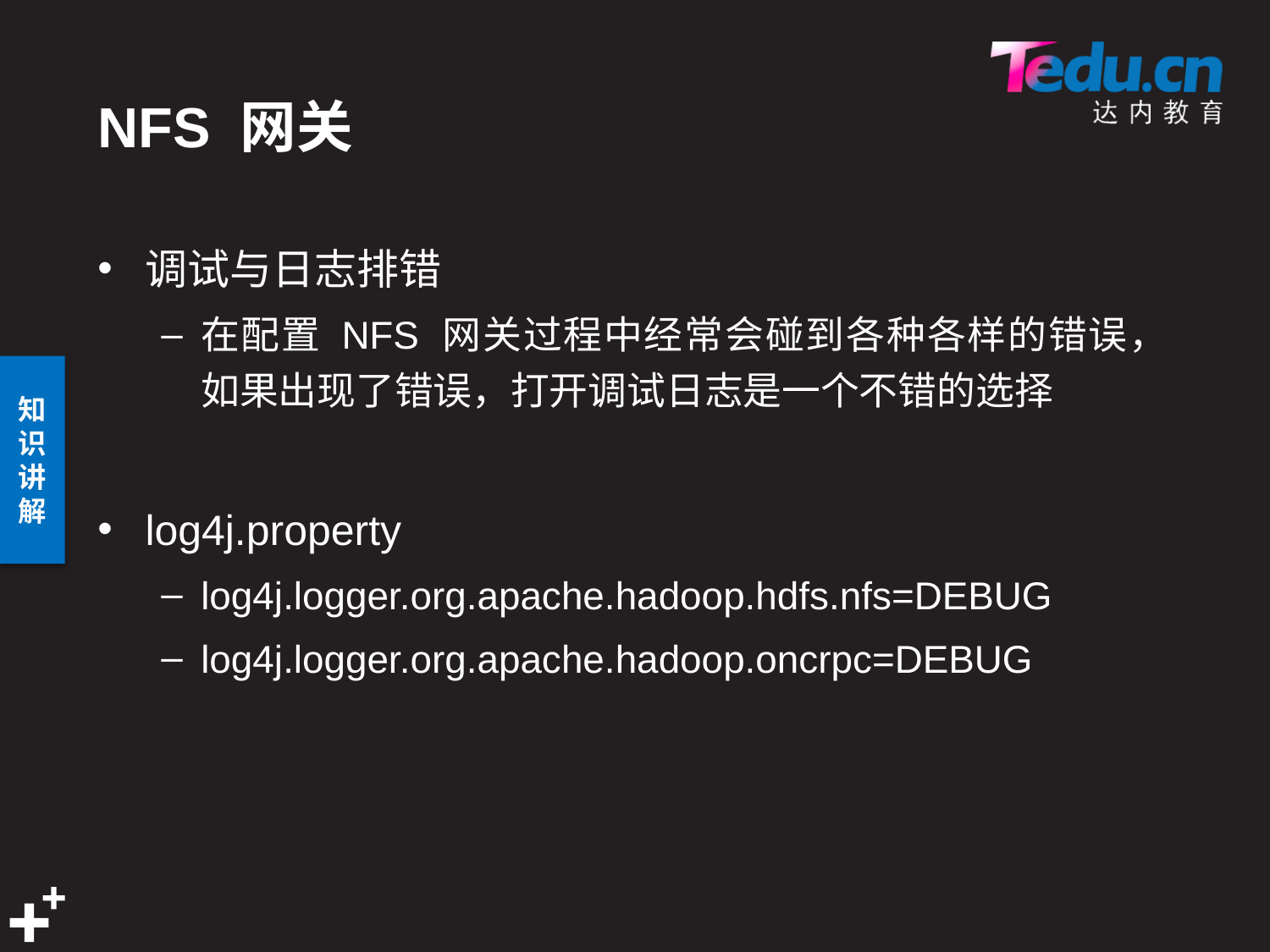

# NFS 网关
调试与日志排错
在配置 NFS 网关过程中经常会碰到各种各样的错误，如果出现了错误，打开调试日志是一个不错的选择

log4j.property
log4j.logger.org.apache.hadoop.hdfs.nfs=DEBUG
log4j.logger.org.apache.hadoop.oncrpc=DEBUG